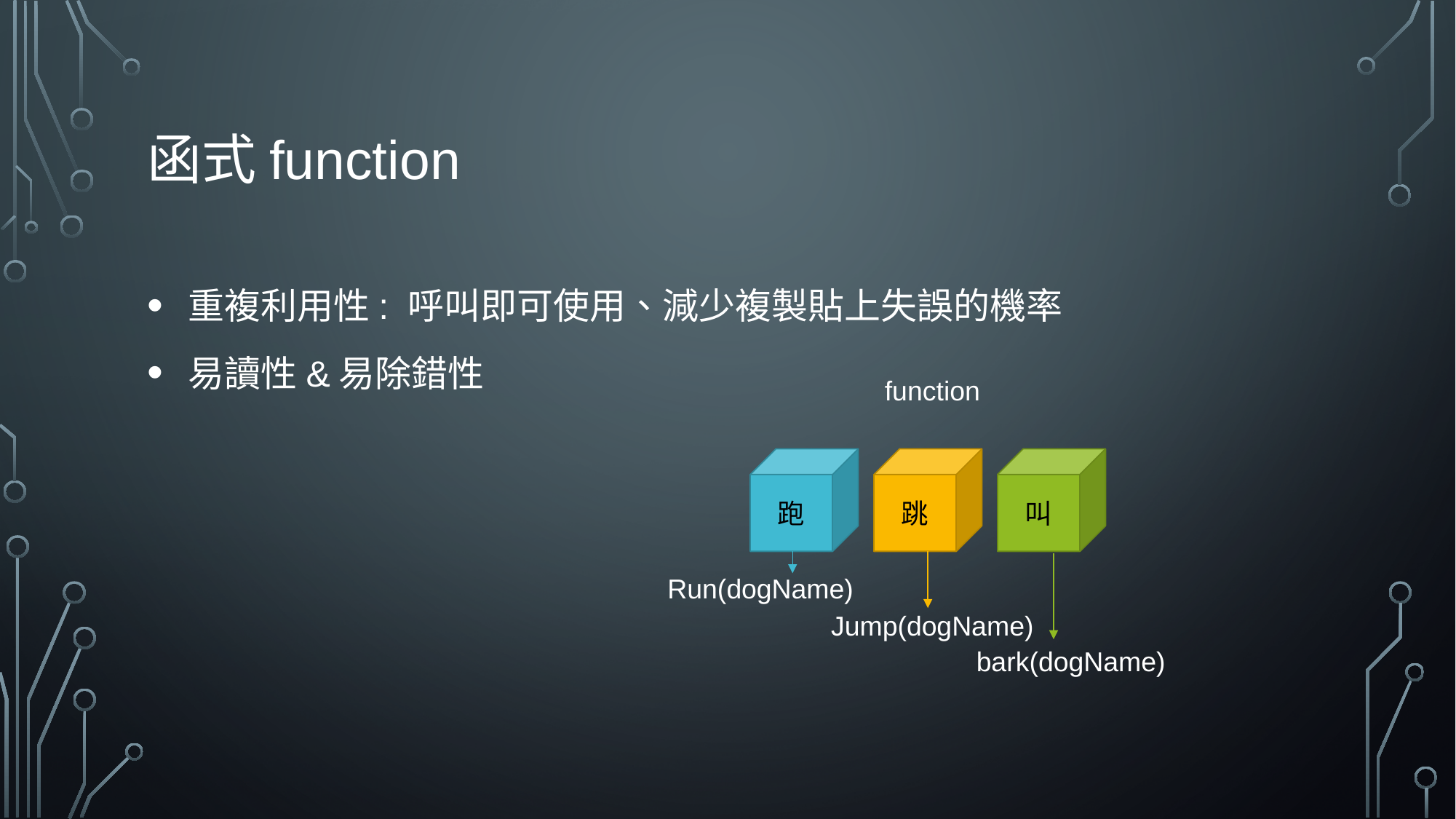

# 函式function
重複利用性: 呼叫即可使用、減少複製貼上失誤的機率
易讀性&易除錯性

function
跑
跳
叫
Run(dogName)
Jump(dogName)
bark(dogName)